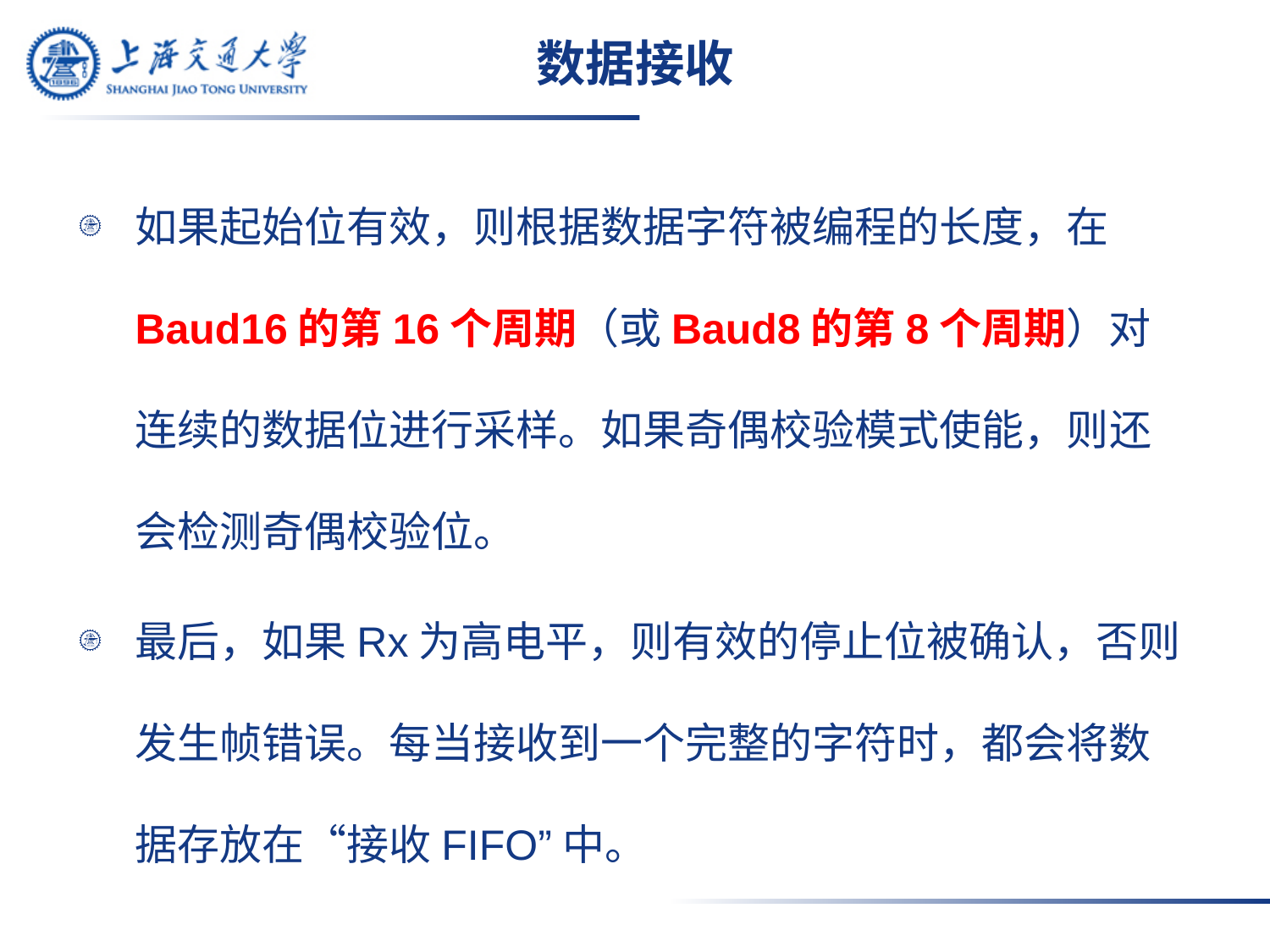

# 数据接收
如果起始位有效，则根据数据字符被编程的长度，在Baud16的第16个周期（或Baud8的第8个周期）对连续的数据位进行采样。如果奇偶校验模式使能，则还会检测奇偶校验位。
最后，如果Rx为高电平，则有效的停止位被确认，否则发生帧错误。每当接收到一个完整的字符时，都会将数据存放在“接收FIFO”中。